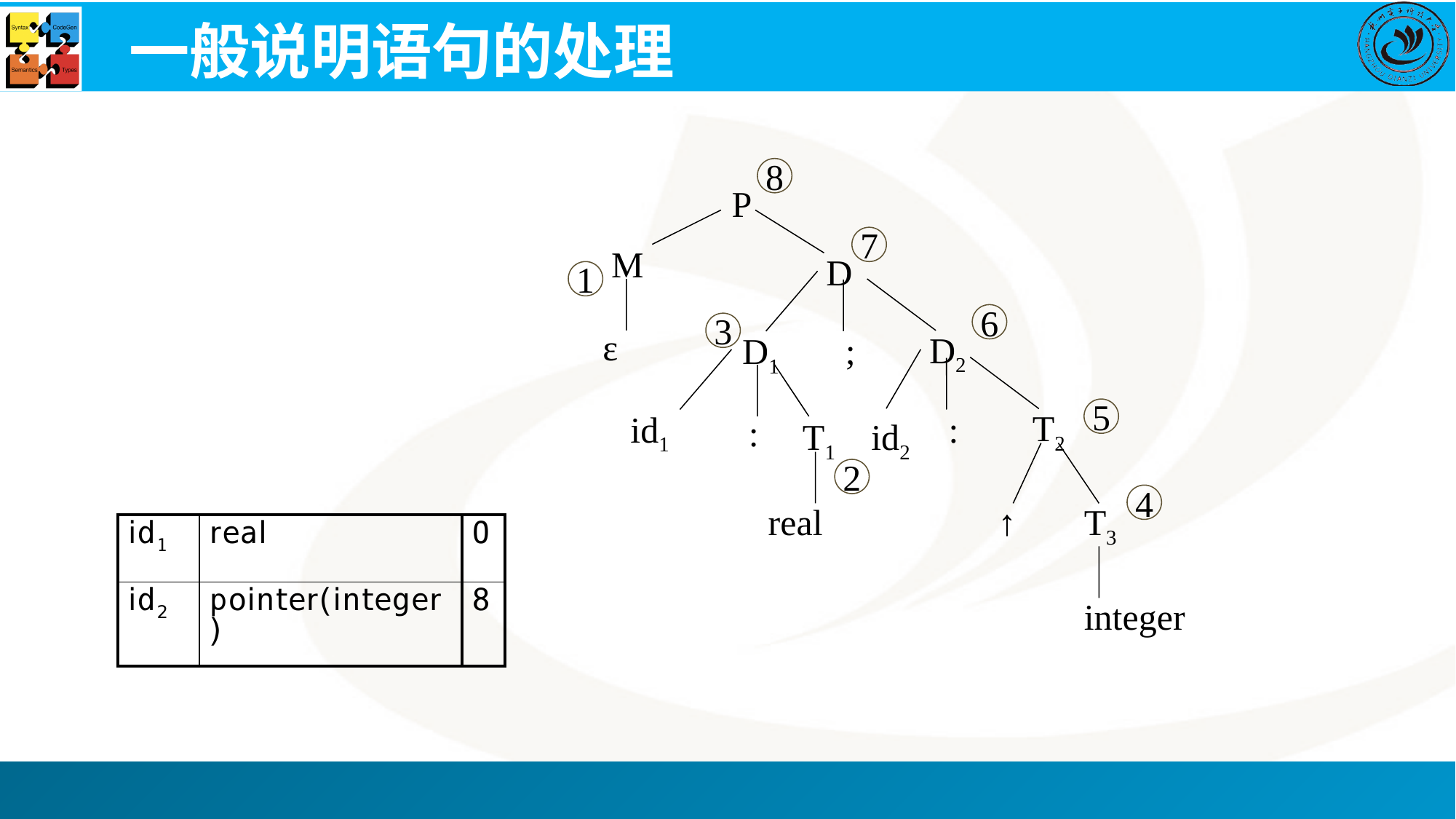

# 一般说明语句的处理
8
P

7
M
D
1

6
3
ε
D2
D1
;

5
T2
id1
:
:
T1
id2

2
4
real
↑
T3
| id1 | real | 0 |
| --- | --- | --- |
| id2 | pointer(integer) | 8 |

integer
15